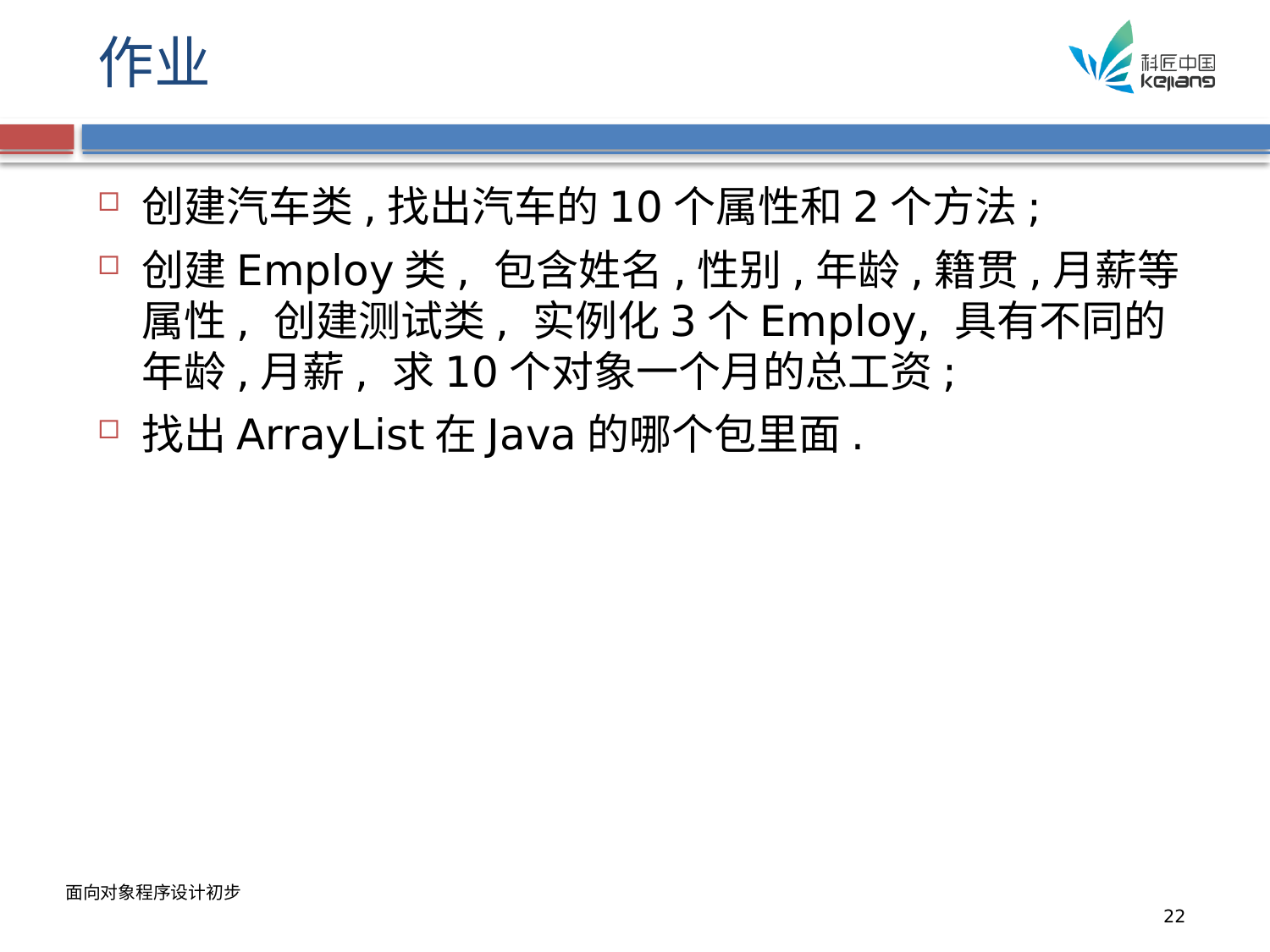

# 作业
创建汽车类,找出汽车的10个属性和2个方法;
创建Employ类, 包含姓名,性别,年龄,籍贯,月薪等属性, 创建测试类, 实例化3个Employ, 具有不同的年龄,月薪, 求10个对象一个月的总工资;
找出ArrayList在Java的哪个包里面.

面向对象程序设计初步
22